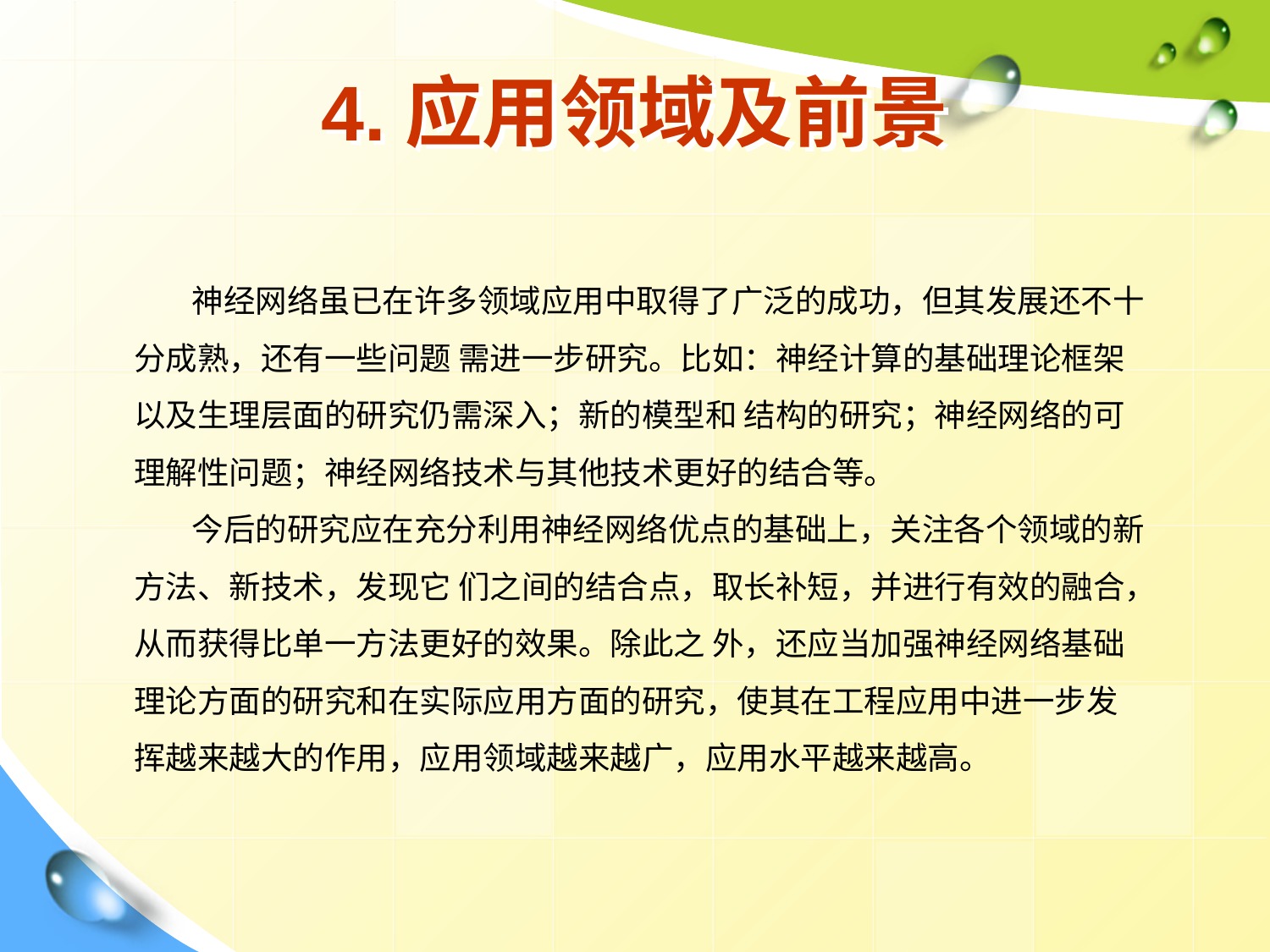

# 4.应用领域及前景

       神经网络虽已在许多领域应用中取得了广泛的成功，但其发展还不十分成熟，还有一些问题 需进一步研究。比如：神经计算的基础理论框架以及生理层面的研究仍需深入；新的模型和 结构的研究；神经网络的可理解性问题；神经网络技术与其他技术更好的结合等。
       今后的研究应在充分利用神经网络优点的基础上，关注各个领域的新方法、新技术，发现它 们之间的结合点，取长补短，并进行有效的融合，从而获得比单一方法更好的效果。除此之 外，还应当加强神经网络基础理论方面的研究和在实际应用方面的研究，使其在工程应用中进一步发挥越来越大的作用，应用领域越来越广，应用水平越来越高。